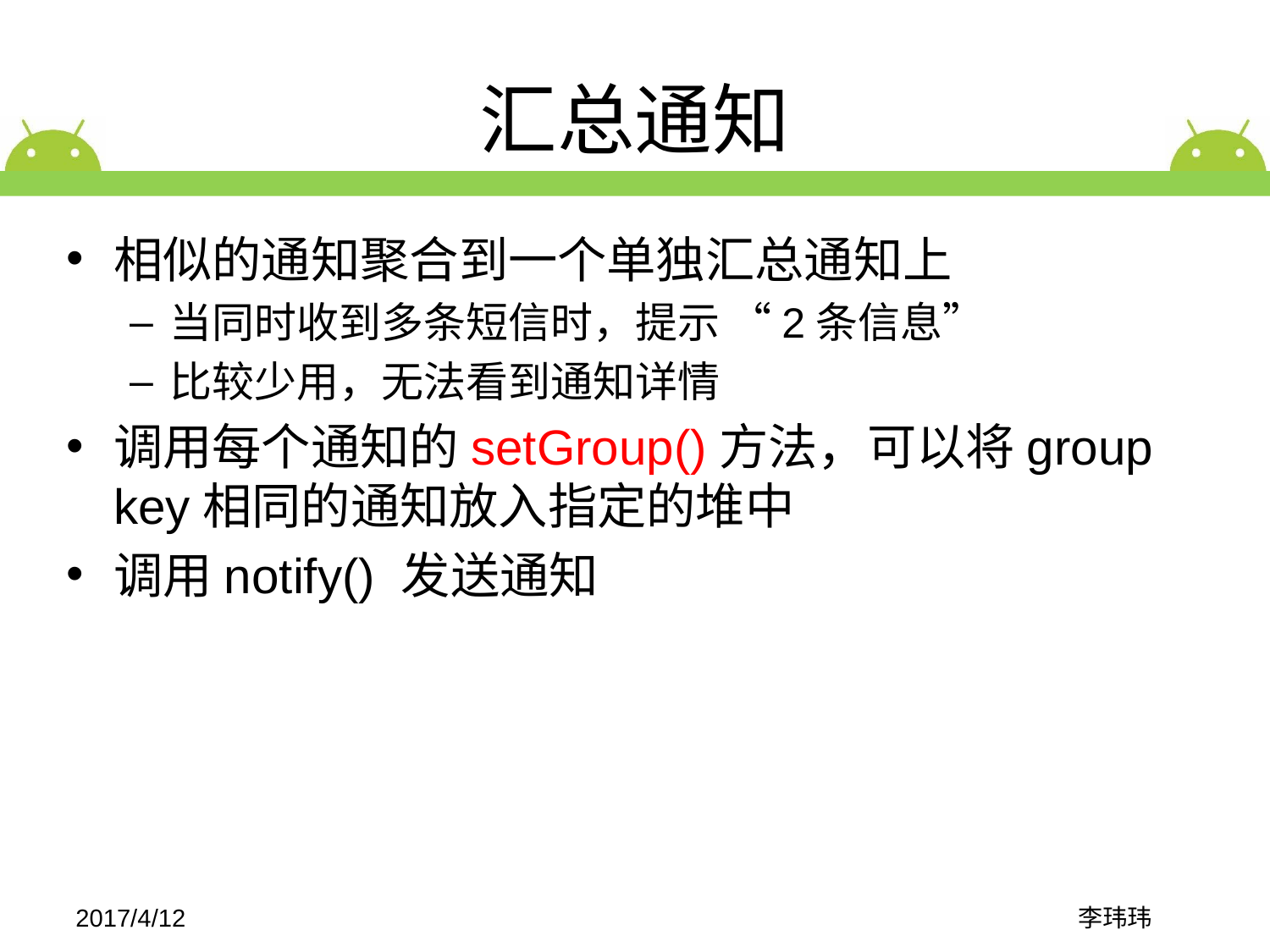

# 汇总通知
相似的通知聚合到一个单独汇总通知上
当同时收到多条短信时，提示 “2条信息”
比较少用，无法看到通知详情
调用每个通知的setGroup()方法，可以将group key相同的通知放入指定的堆中
调用notify() 发送通知